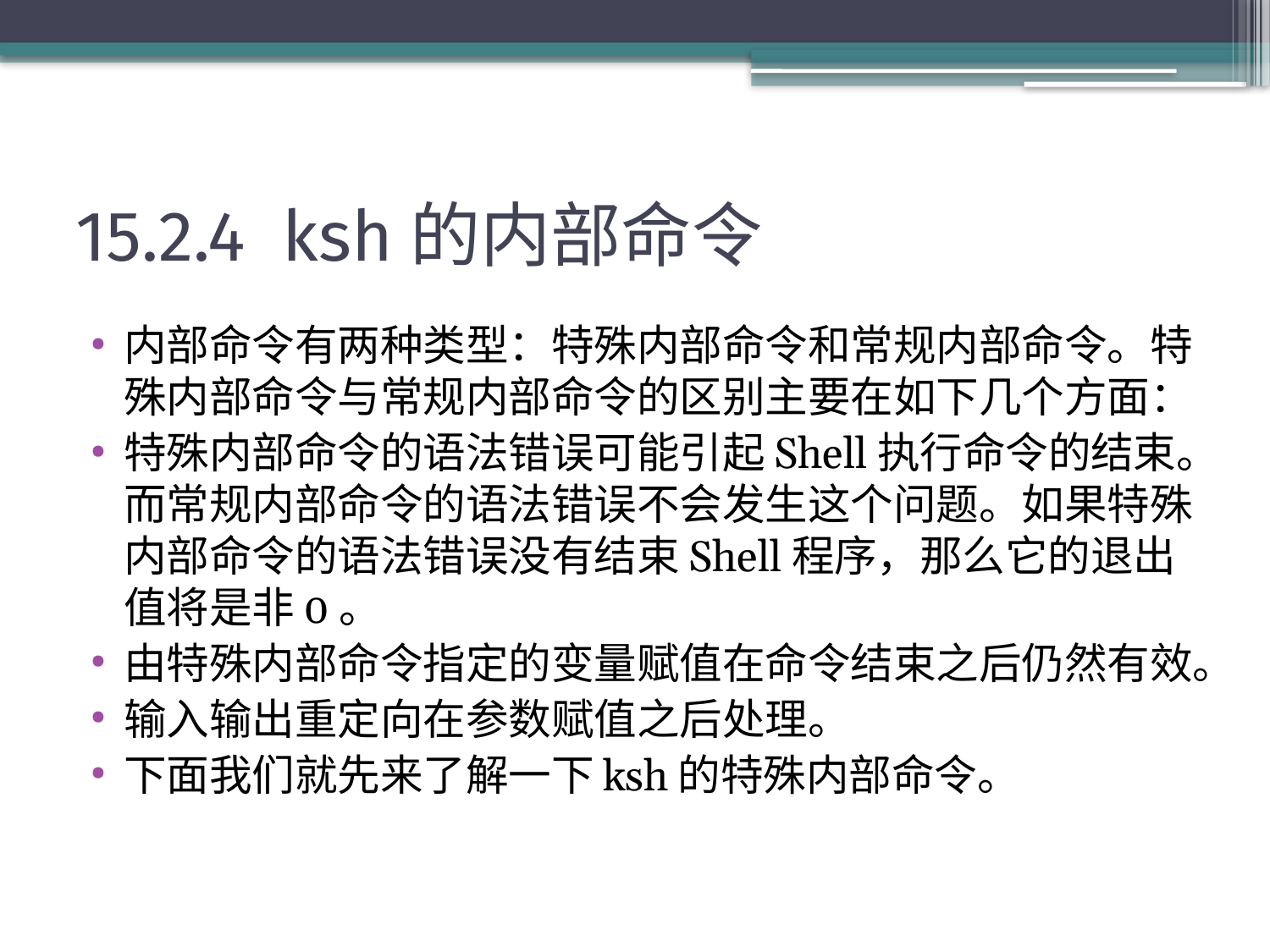

# 15.2.4  ksh的内部命令
内部命令有两种类型：特殊内部命令和常规内部命令。特殊内部命令与常规内部命令的区别主要在如下几个方面：
特殊内部命令的语法错误可能引起Shell执行命令的结束。而常规内部命令的语法错误不会发生这个问题。如果特殊内部命令的语法错误没有结束Shell程序，那么它的退出值将是非0。
由特殊内部命令指定的变量赋值在命令结束之后仍然有效。
输入输出重定向在参数赋值之后处理。
下面我们就先来了解一下ksh的特殊内部命令。